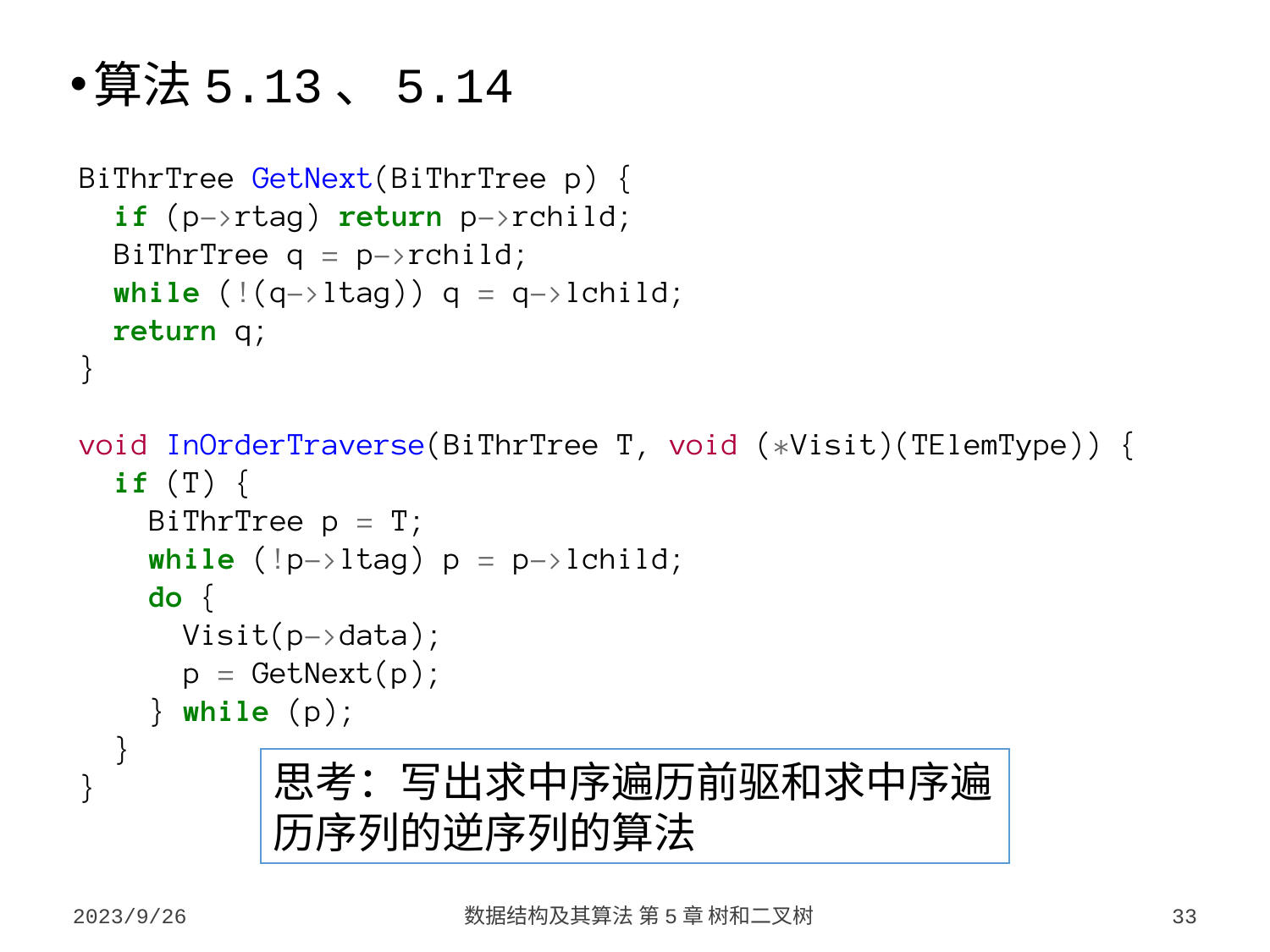

算法5.13、5.14
BiThrTree GetNext(BiThrTree p) {
  if (p->rtag) return p->rchild;
  BiThrTree q = p->rchild;
  while (!(q->ltag)) q = q->lchild;
  return q;
}

void InOrderTraverse(BiThrTree T, void (*Visit)(TElemType)) {
  if (T) {
    BiThrTree p = T;
    while (!p->ltag) p = p->lchild;
    do {
      Visit(p->data);
      p = GetNext(p);
    } while (p);
  }
}
思考：写出求中序遍历前驱和求中序遍历序列的逆序列的算法
2023/9/26
数据结构及其算法 第5章 树和二叉树
33